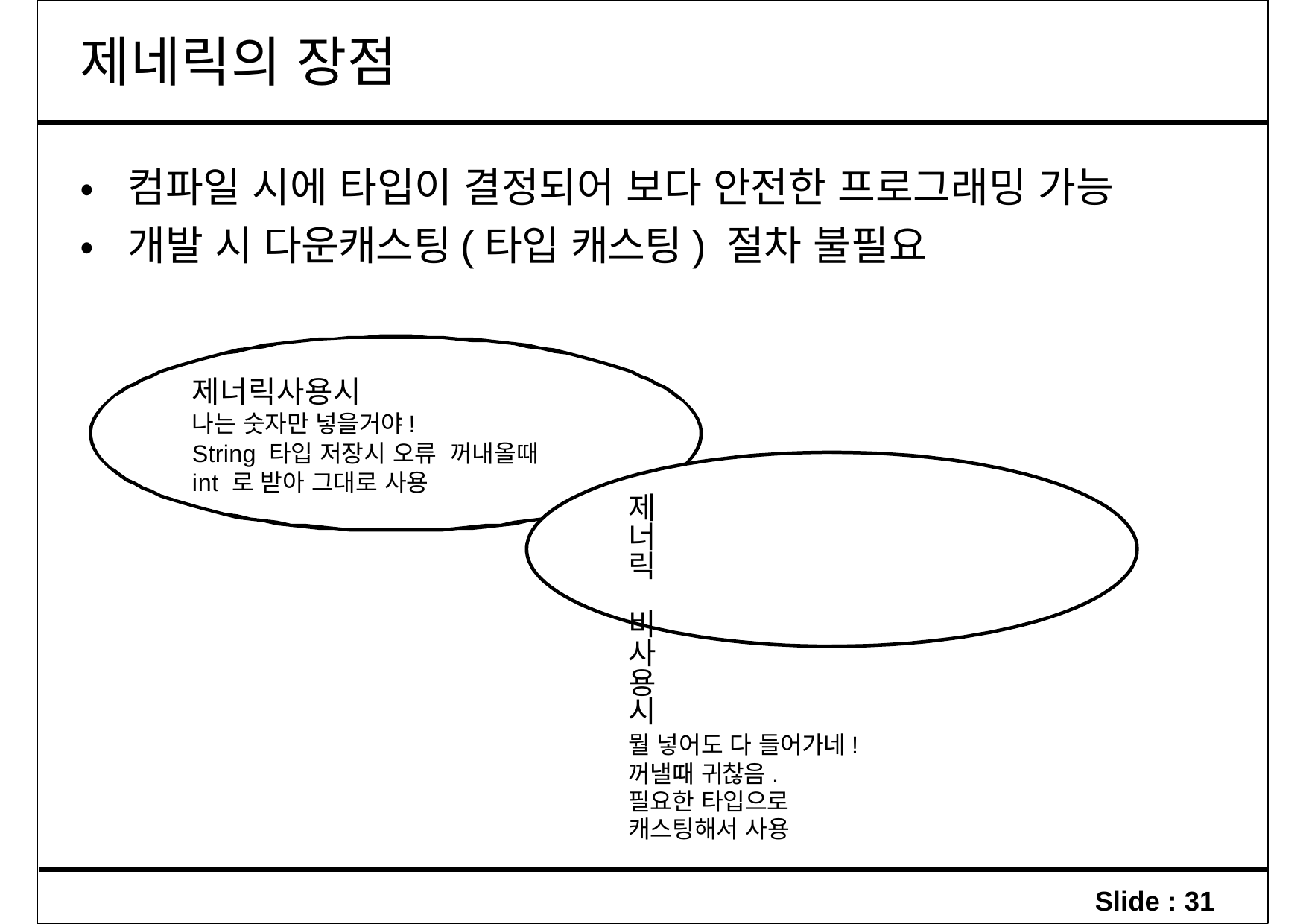

# 제네릭의 장점
•	컴파일 시에 타입이 결정되어 보다 안전한 프로그래밍 가능
•	개발 시 다운캐스팅(타입 캐스팅) 절차 불필요

제너릭사용시
나는 숫자만 넣을거야!
String 타입 저장시 오류  꺼내올때 int 로 받아 그대로 사용
제너릭 비사용시
뭘 넣어도 다 들어가네!  꺼낼때 귀찮음.
필요한 타입으로 캐스팅해서 사용

Slide : 31